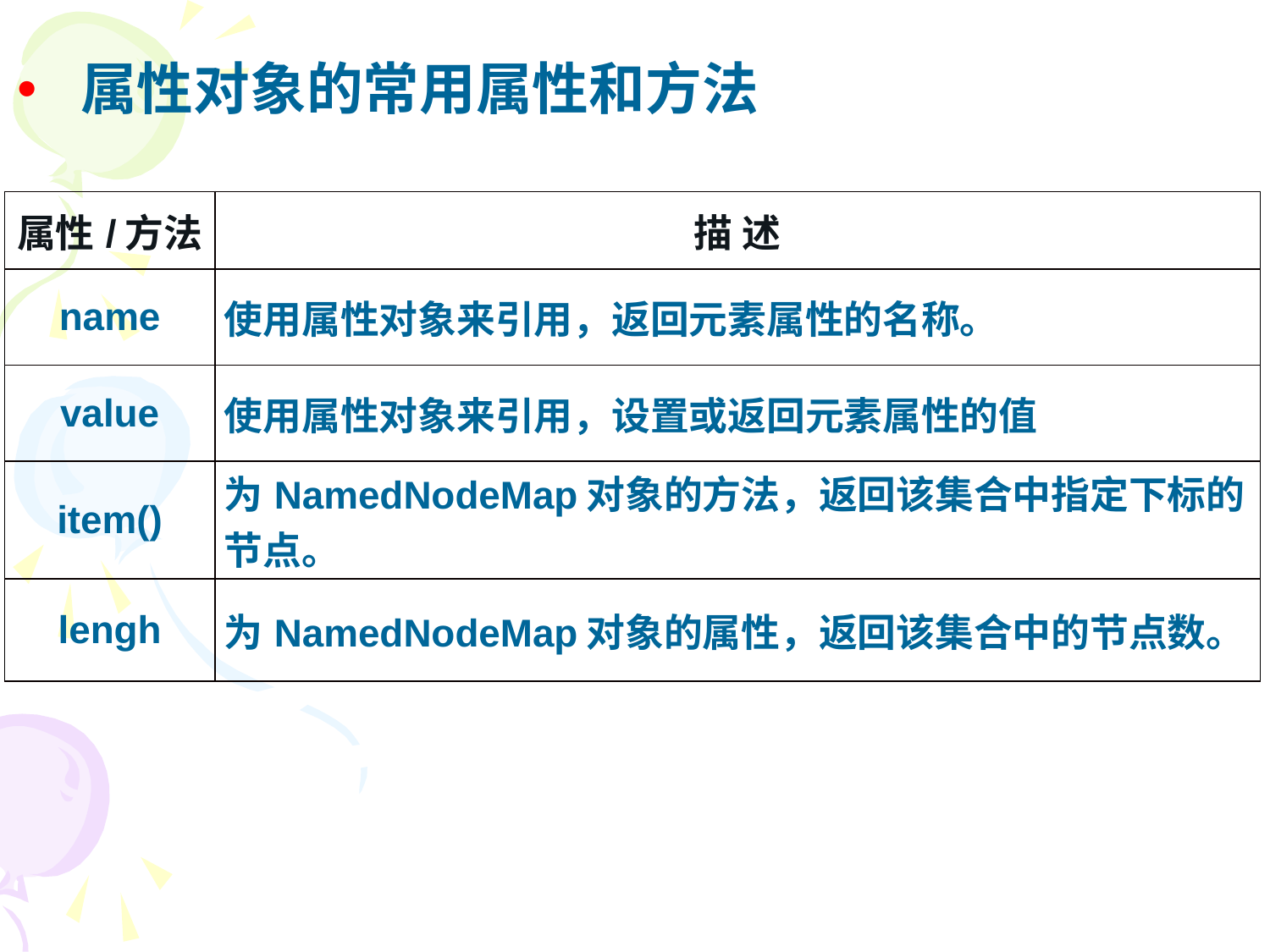

# 属性对象的常用属性和方法
| 属性/方法 | 描 述 |
| --- | --- |
| name | 使用属性对象来引用，返回元素属性的名称。 |
| value | 使用属性对象来引用，设置或返回元素属性的值 |
| item() | 为NamedNodeMap对象的方法，返回该集合中指定下标的节点。 |
| lengh | 为NamedNodeMap对象的属性，返回该集合中的节点数。 |